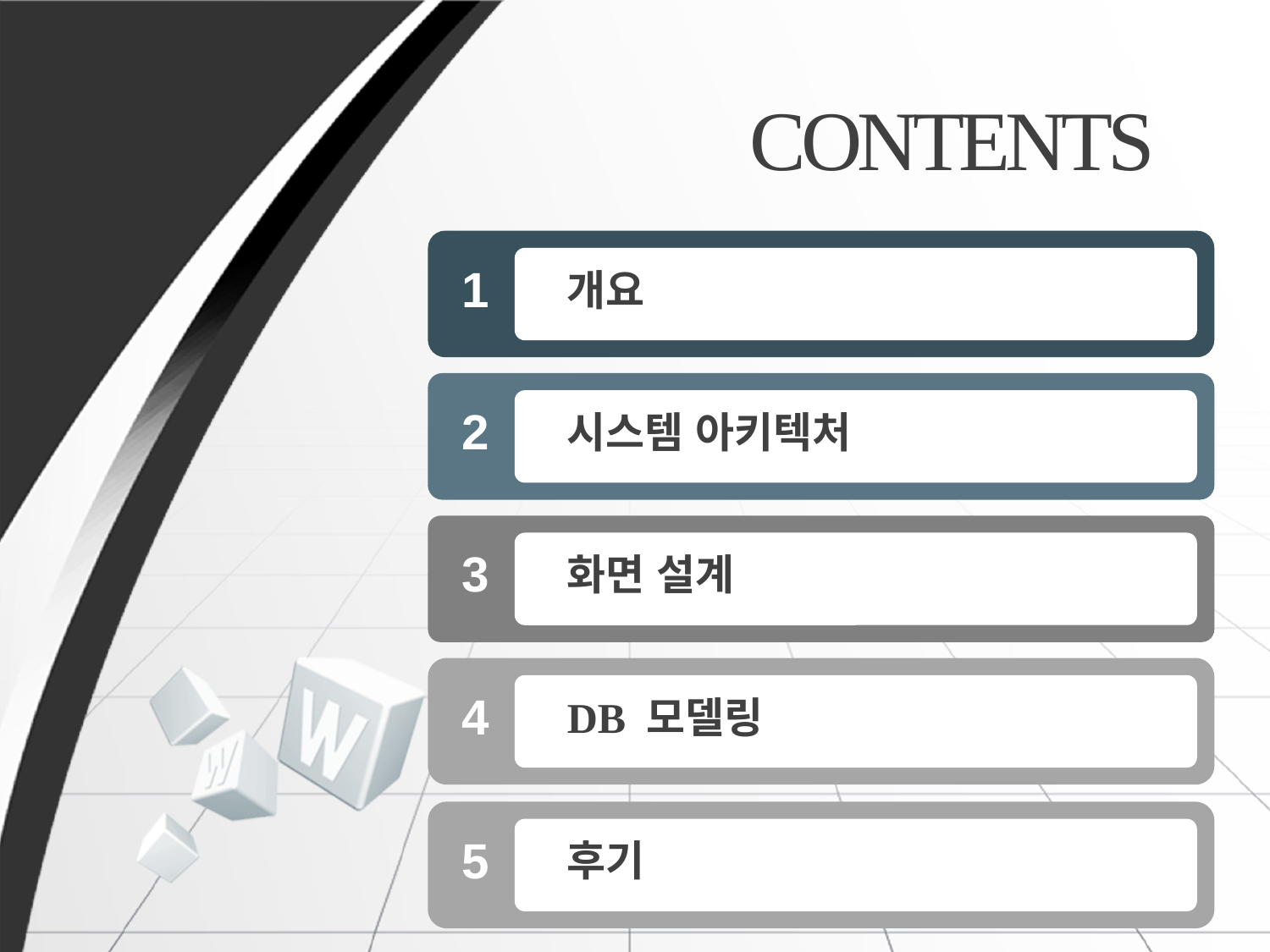

CONTENTS

1

개요

2

시스템 아키텍처

3

화면 설계

4
DB 모델링

5
후기